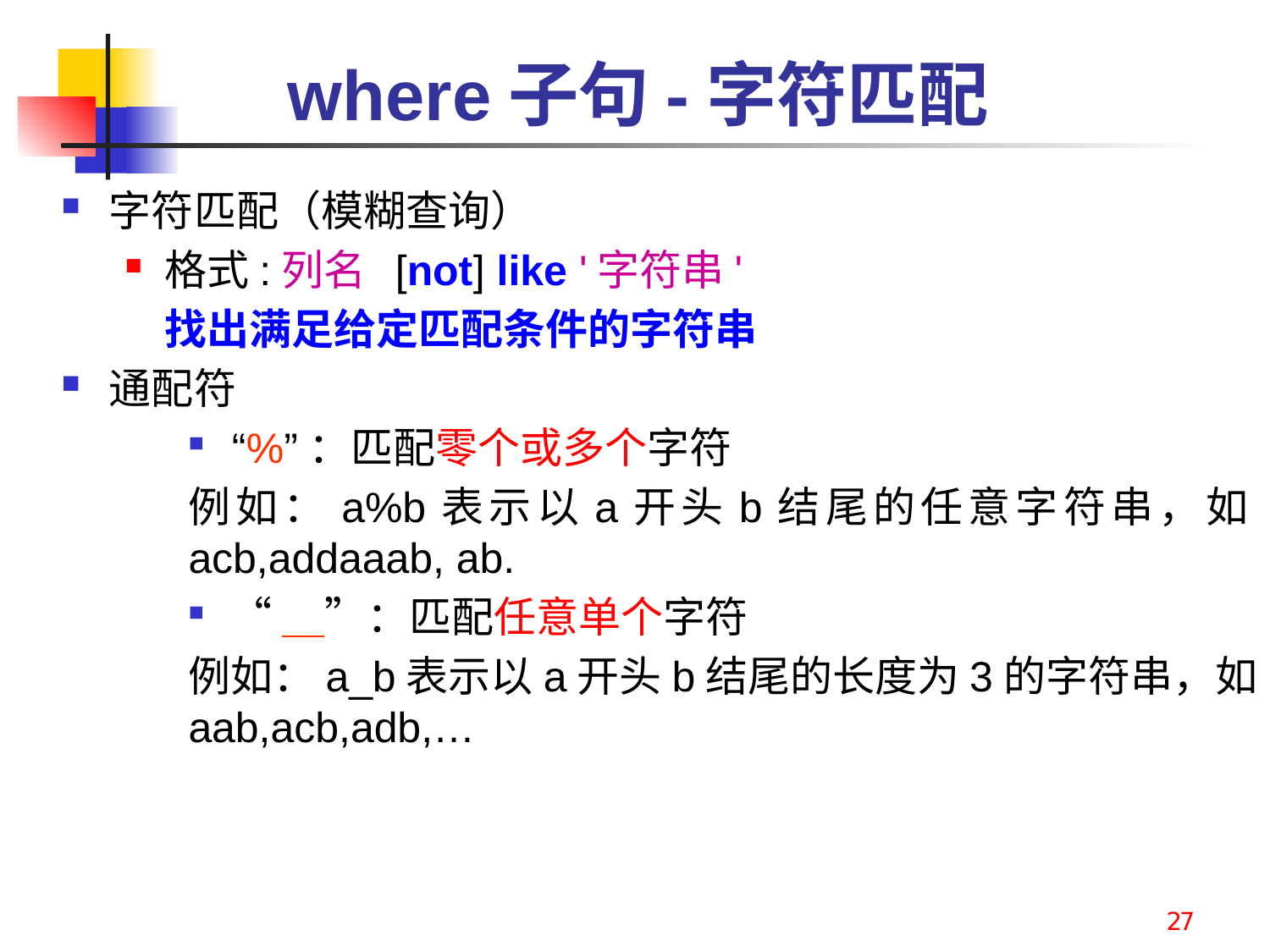

# where子句-字符匹配
字符匹配（模糊查询）
格式:列名  [not] like '字符串'
	找出满足给定匹配条件的字符串
通配符
 “%”：匹配零个或多个字符
例如：a%b表示以a开头b结尾的任意字符串，如acb,addaaab, ab.
 “＿”：匹配任意单个字符
例如：a_b表示以a开头b结尾的长度为3的字符串，如aab,acb,adb,…
27